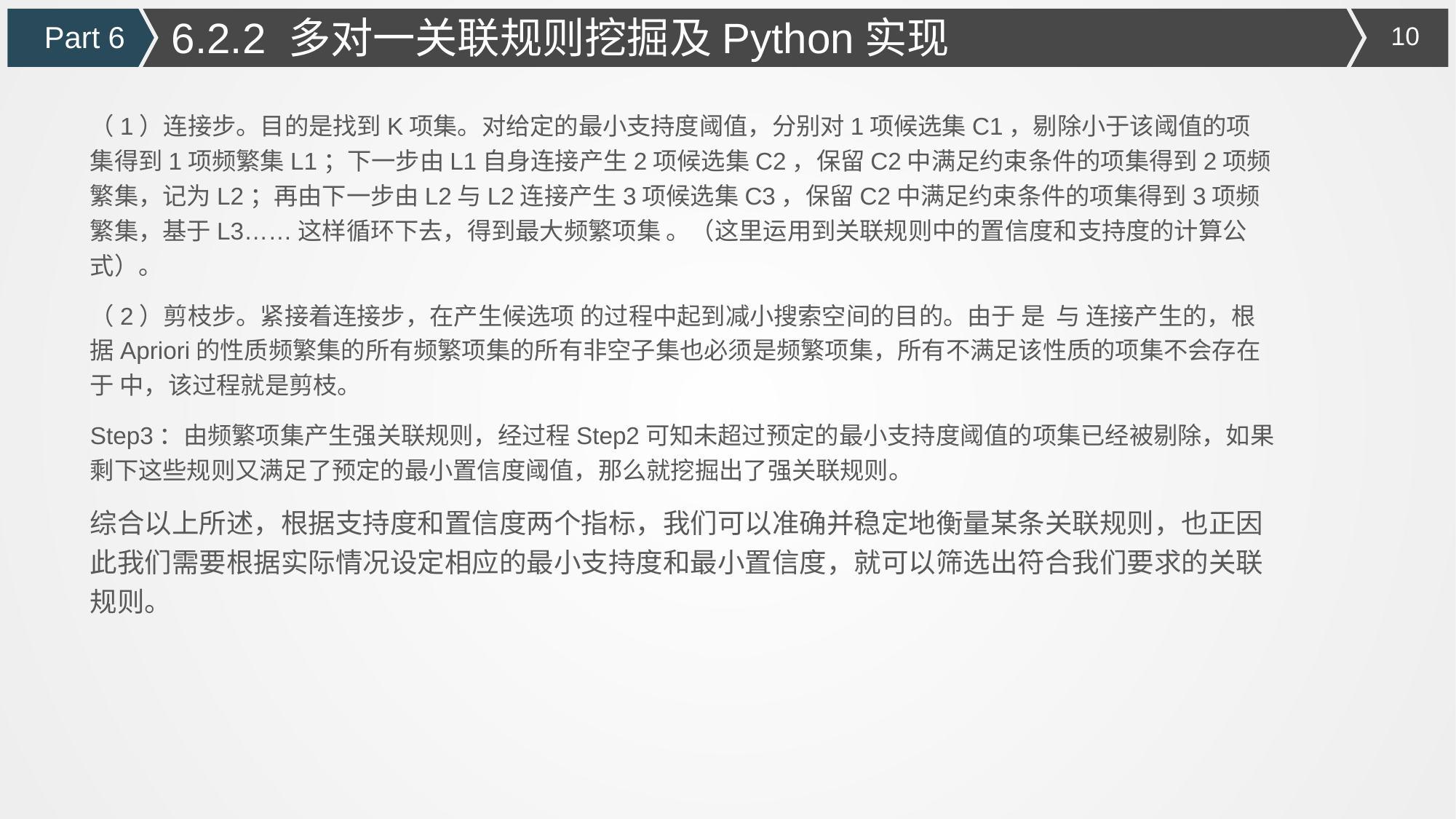

6.2.2 多对一关联规则挖掘及Python实现
Part 6
（1）连接步。目的是找到K项集。对给定的最小支持度阈值，分别对1项候选集C1，剔除小于该阈值的项集得到1项频繁集L1；下一步由L1自身连接产生2项候选集C2，保留C2中满足约束条件的项集得到2项频繁集，记为L2；再由下一步由L2与L2连接产生3项候选集C3，保留C2中满足约束条件的项集得到3项频繁集，基于L3……这样循环下去，得到最大频繁项集 。（这里运用到关联规则中的置信度和支持度的计算公式）。
（2）剪枝步。紧接着连接步，在产生候选项 的过程中起到减小搜索空间的目的。由于 是  与 连接产生的，根据Apriori的性质频繁集的所有频繁项集的所有非空子集也必须是频繁项集，所有不满足该性质的项集不会存在于 中，该过程就是剪枝。
Step3：由频繁项集产生强关联规则，经过程Step2可知未超过预定的最小支持度阈值的项集已经被剔除，如果剩下这些规则又满足了预定的最小置信度阈值，那么就挖掘出了强关联规则。
综合以上所述，根据支持度和置信度两个指标，我们可以准确并稳定地衡量某条关联规则，也正因此我们需要根据实际情况设定相应的最小支持度和最小置信度，就可以筛选出符合我们要求的关联规则。